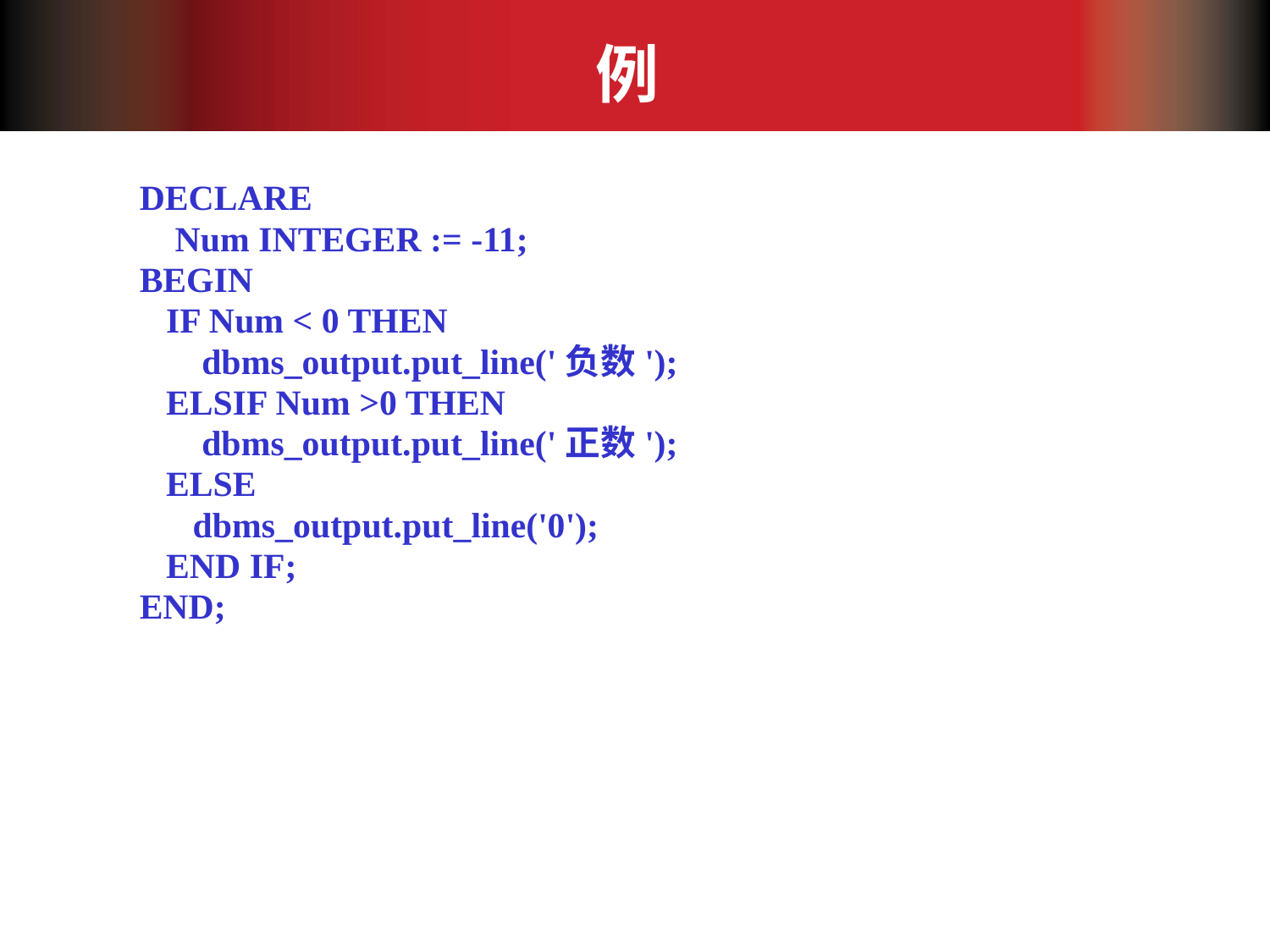

# 例
DECLARE
    Num INTEGER := -11;
BEGIN
   IF Num < 0 THEN
       dbms_output.put_line('负数');
   ELSIF Num >0 THEN
       dbms_output.put_line('正数');
   ELSE
      dbms_output.put_line('0');
   END IF;
END;